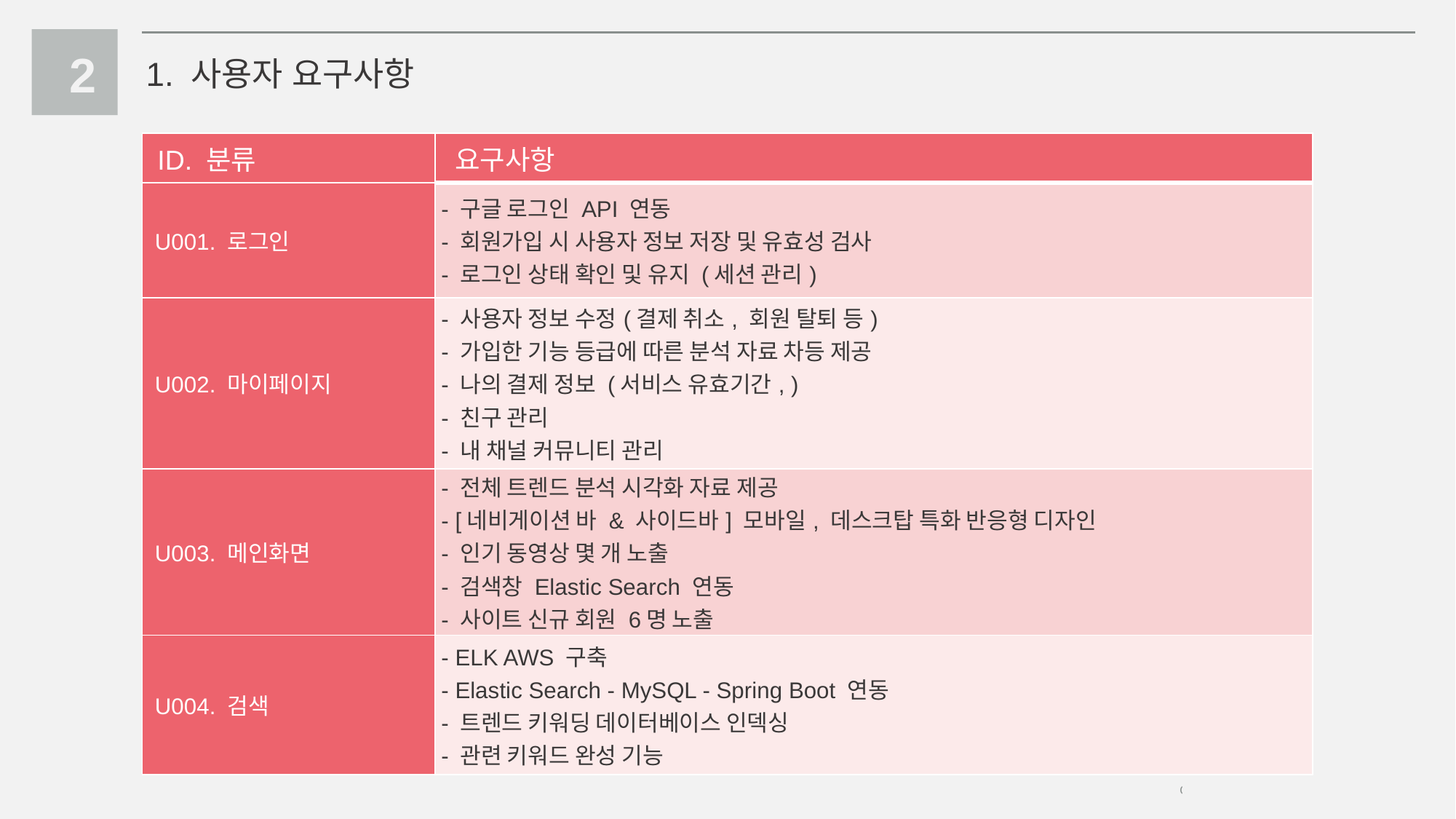

2
1. 사용자 요구사항
| ID. 분류 | 요구사항 |  |  |
| --- | --- | --- | --- |
| U001. 로그인 | - 구글 로그인 API 연동 - 회원가입 시 사용자 정보 저장 및 유효성 검사 - 로그인 상태 확인 및 유지 (세션 관리) |  |  |
| U002. 마이페이지 | - 사용자 정보 수정(결제 취소, 회원 탈퇴 등) - 가입한 기능 등급에 따른 분석 자료 차등 제공 - 나의 결제 정보 (서비스 유효기간, ) - 친구 관리 - 내 채널 커뮤니티 관리 |  |  |
| U003. 메인화면 | - 전체 트렌드 분석 시각화 자료 제공 - [네비게이션 바 & 사이드바] 모바일, 데스크탑 특화 반응형 디자인 - 인기 동영상 몇 개 노출 - 검색창 Elastic Search 연동 - 사이트 신규 회원 6명 노출 |  |  |
| U004. 검색 | - ELK AWS 구축 - Elastic Search - MySQL - Spring Boot 연동 - 트렌드 키워딩 데이터베이스 인덱싱 - 관련 키워드 완성 기능 |  |  |